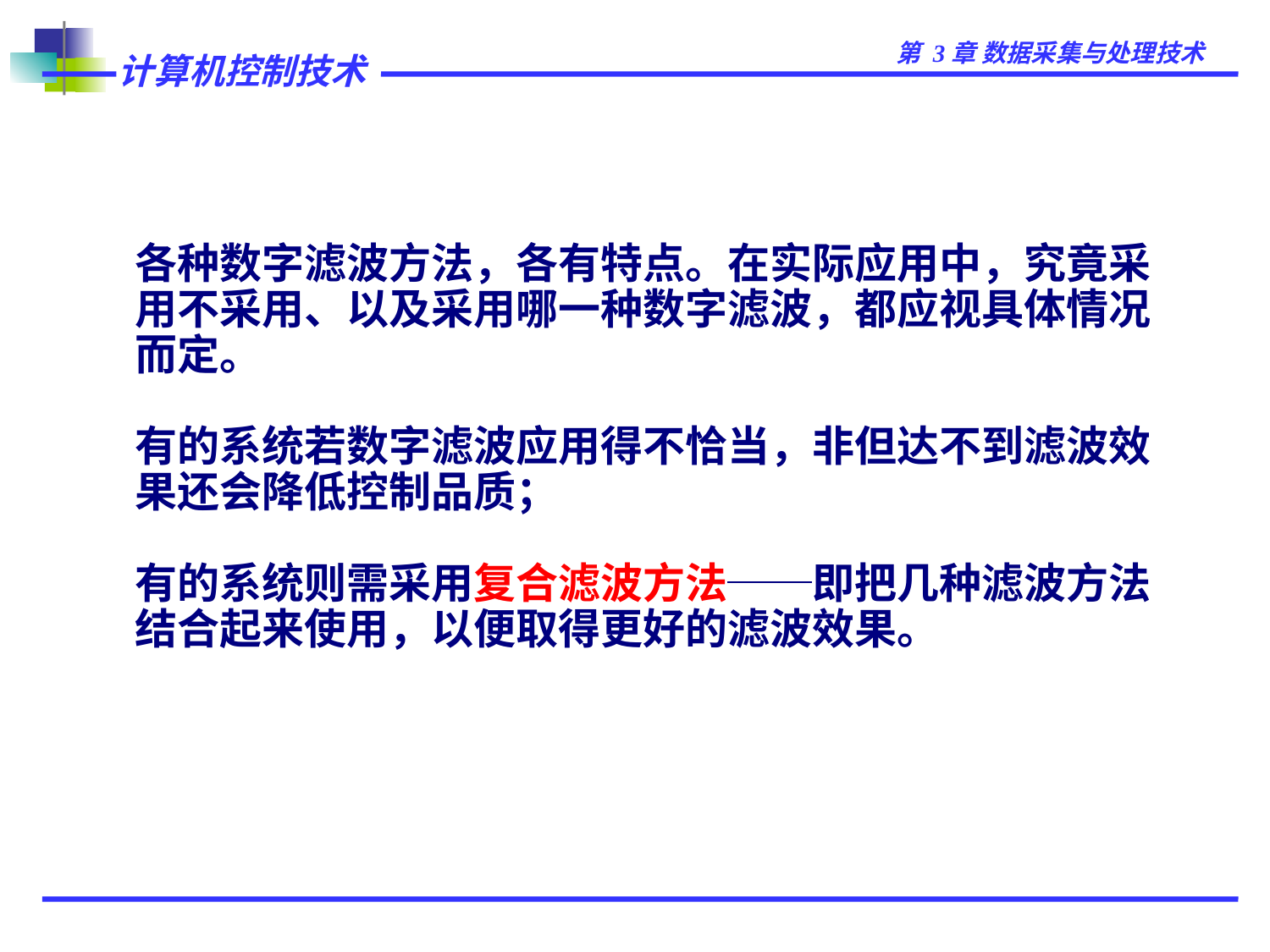

各种数字滤波方法，各有特点。在实际应用中，究竟采用不采用、以及采用哪一种数字滤波，都应视具体情况而定。

有的系统若数字滤波应用得不恰当，非但达不到滤波效果还会降低控制品质；

有的系统则需采用复合滤波方法──即把几种滤波方法结合起来使用，以便取得更好的滤波效果。